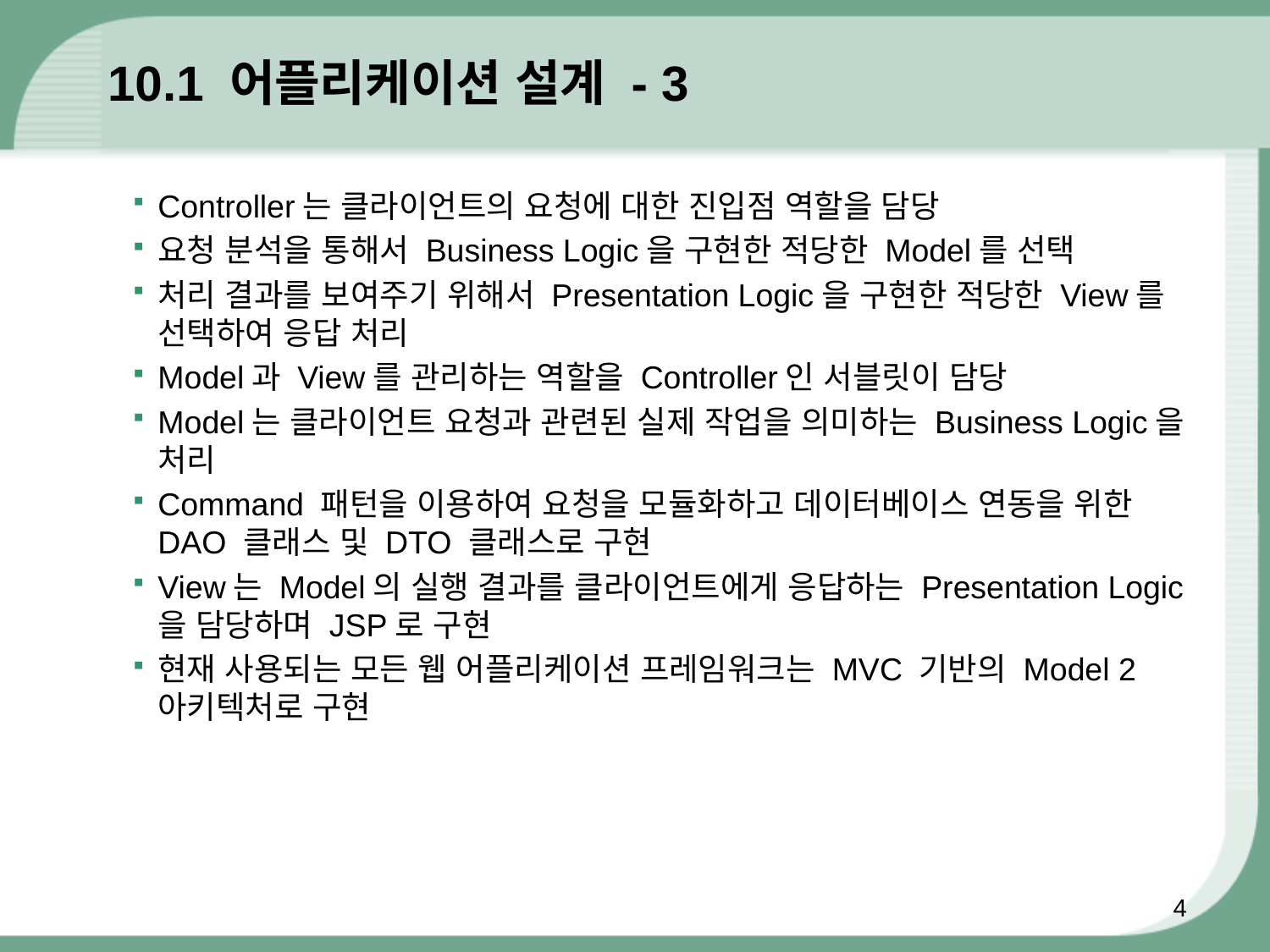

# 10.1 어플리케이션 설계 - 3
Controller는 클라이언트의 요청에 대한 진입점 역할을 담당
요청 분석을 통해서 Business Logic을 구현한 적당한 Model를 선택
처리 결과를 보여주기 위해서 Presentation Logic을 구현한 적당한 View를 선택하여 응답 처리
Model과 View를 관리하는 역할을 Controller인 서블릿이 담당
Model는 클라이언트 요청과 관련된 실제 작업을 의미하는 Business Logic을 처리
Command 패턴을 이용하여 요청을 모듈화하고 데이터베이스 연동을 위한 DAO 클래스 및 DTO 클래스로 구현
View는 Model의 실행 결과를 클라이언트에게 응답하는 Presentation Logic을 담당하며 JSP로 구현
현재 사용되는 모든 웹 어플리케이션 프레임워크는 MVC 기반의 Model 2 아키텍처로 구현
4